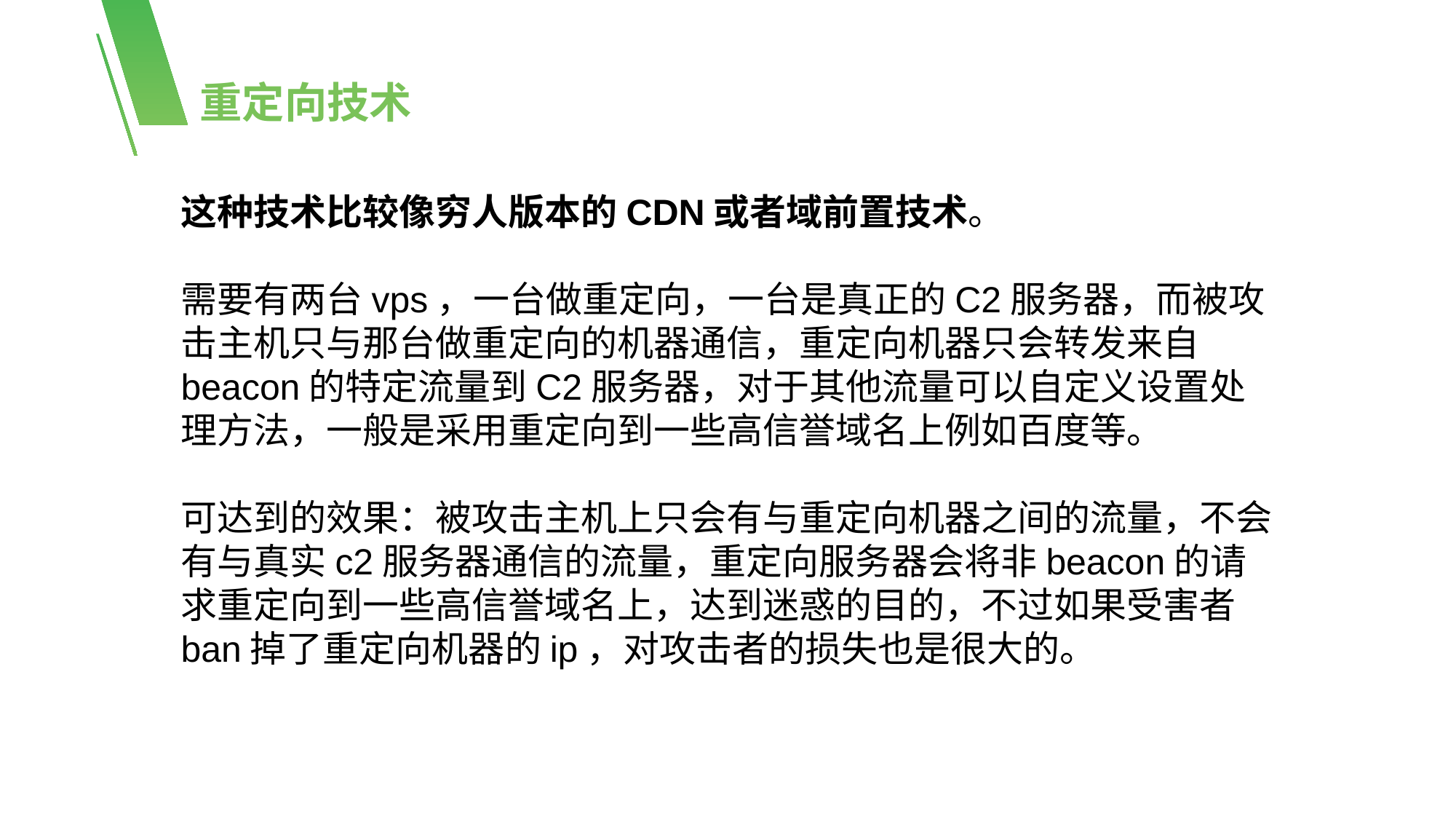

重定向技术
这种技术比较像穷人版本的CDN或者域前置技术。

需要有两台vps，一台做重定向，一台是真正的C2服务器，而被攻击主机只与那台做重定向的机器通信，重定向机器只会转发来自beacon的特定流量到C2服务器，对于其他流量可以自定义设置处理方法，一般是采用重定向到一些高信誉域名上例如百度等。

可达到的效果：被攻击主机上只会有与重定向机器之间的流量，不会有与真实c2服务器通信的流量，重定向服务器会将非beacon的请求重定向到一些高信誉域名上，达到迷惑的目的，不过如果受害者ban掉了重定向机器的ip，对攻击者的损失也是很大的。